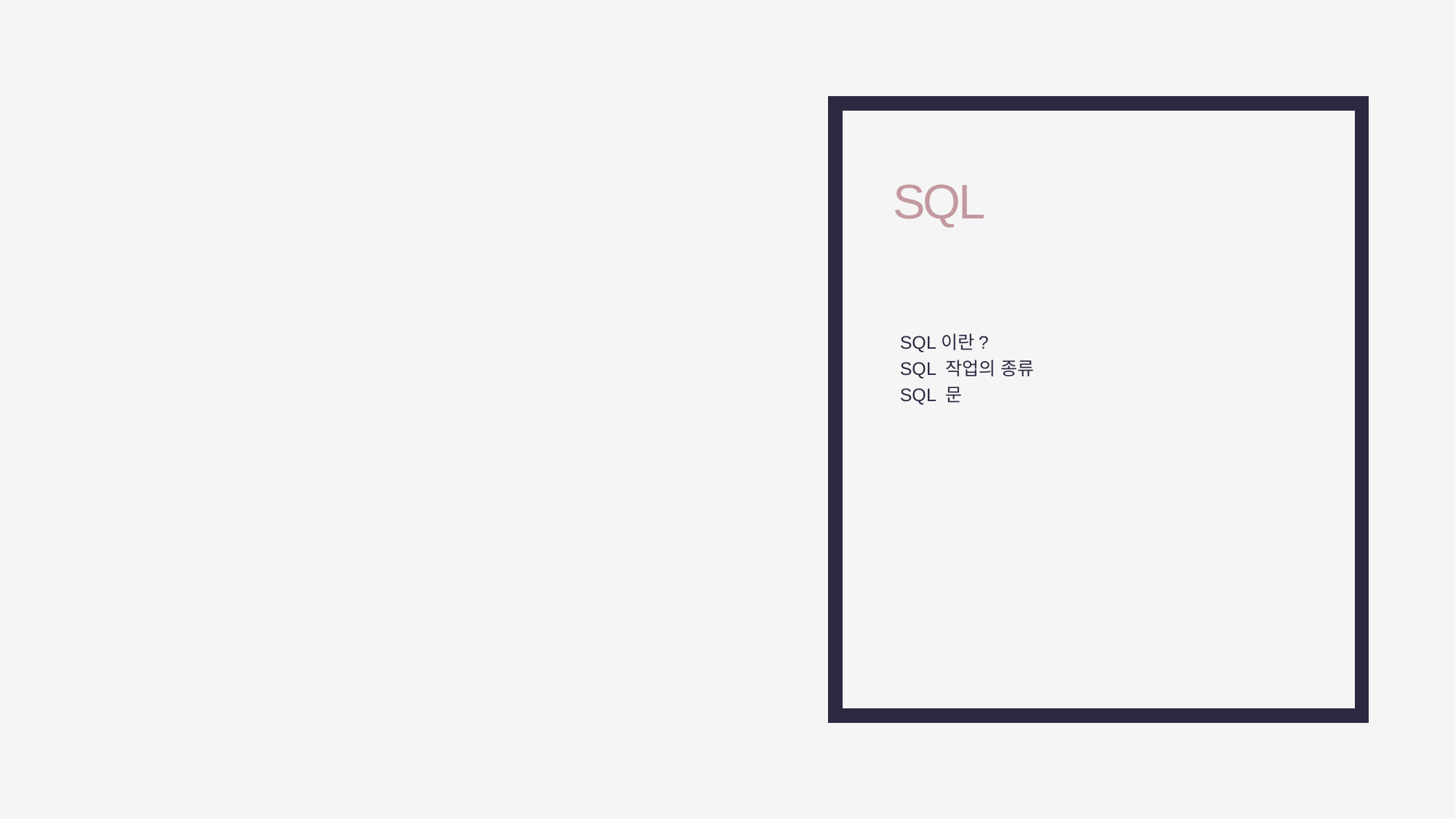

SQL
SQL이란?
SQL 작업의 종류
SQL 문